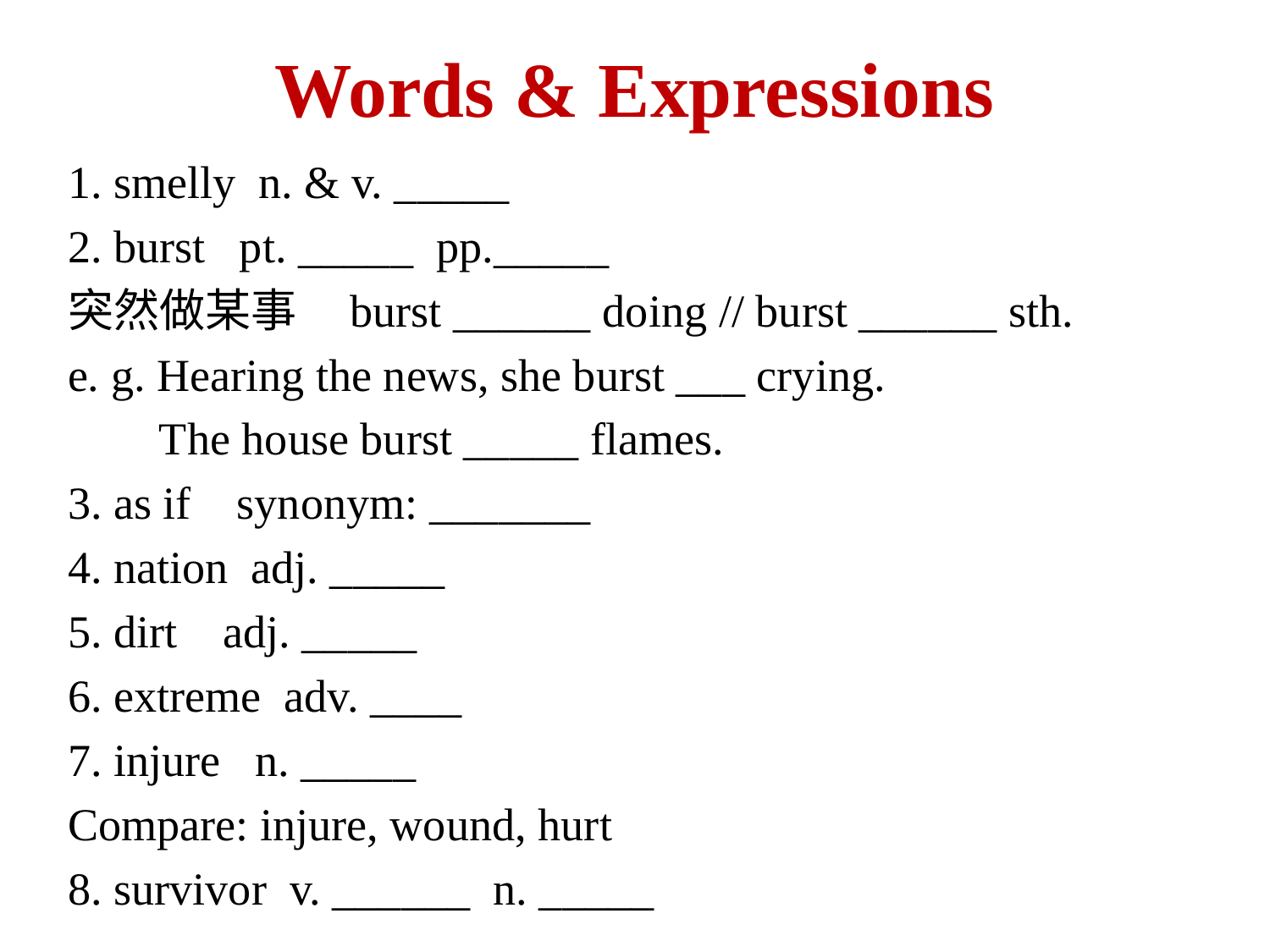

# Words & Expressions
1. smelly  n. & v. _____
2. burst   pt. _____  pp._____
突然做某事    burst ______ doing // burst ______ sth.
e. g. Hearing the news, she burst ___ crying.
        The house burst _____ flames.
3. as if    synonym: _______
4. nation  adj. _____
5. dirt    adj. _____
6. extreme  adv. ____
7. injure   n. _____
Compare: injure, wound, hurt
8. survivor  v. ______  n. _____